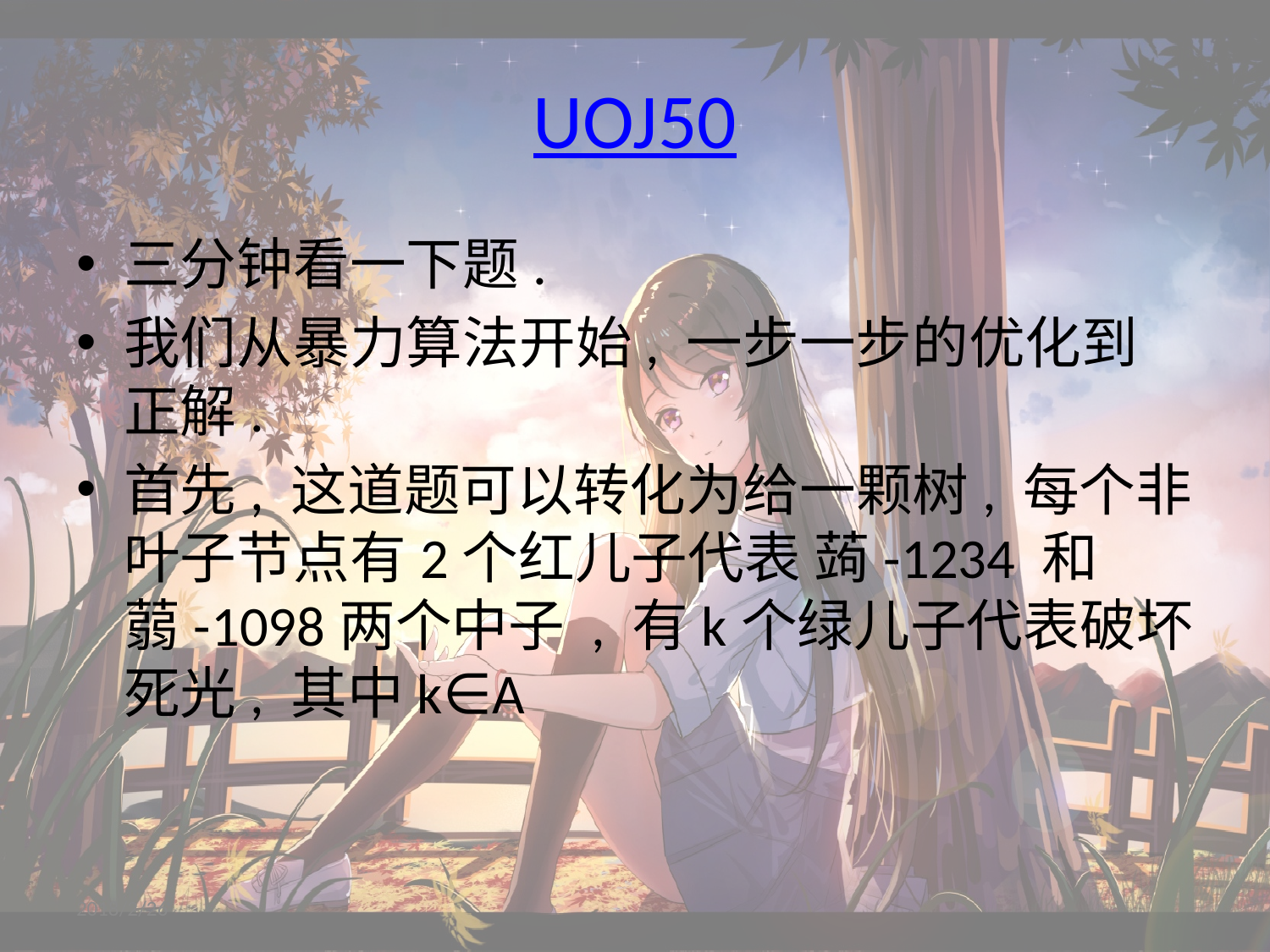

# UOJ50
三分钟看一下题.
我们从暴力算法开始, 一步一步的优化到正解.
首先, 这道题可以转化为给一颗树, 每个非叶子节点有2个红儿子代表 蒟-1234 和 蒻-1098两个中子 , 有k个绿儿子代表破坏死光, 其中k∈A
2018/2/26